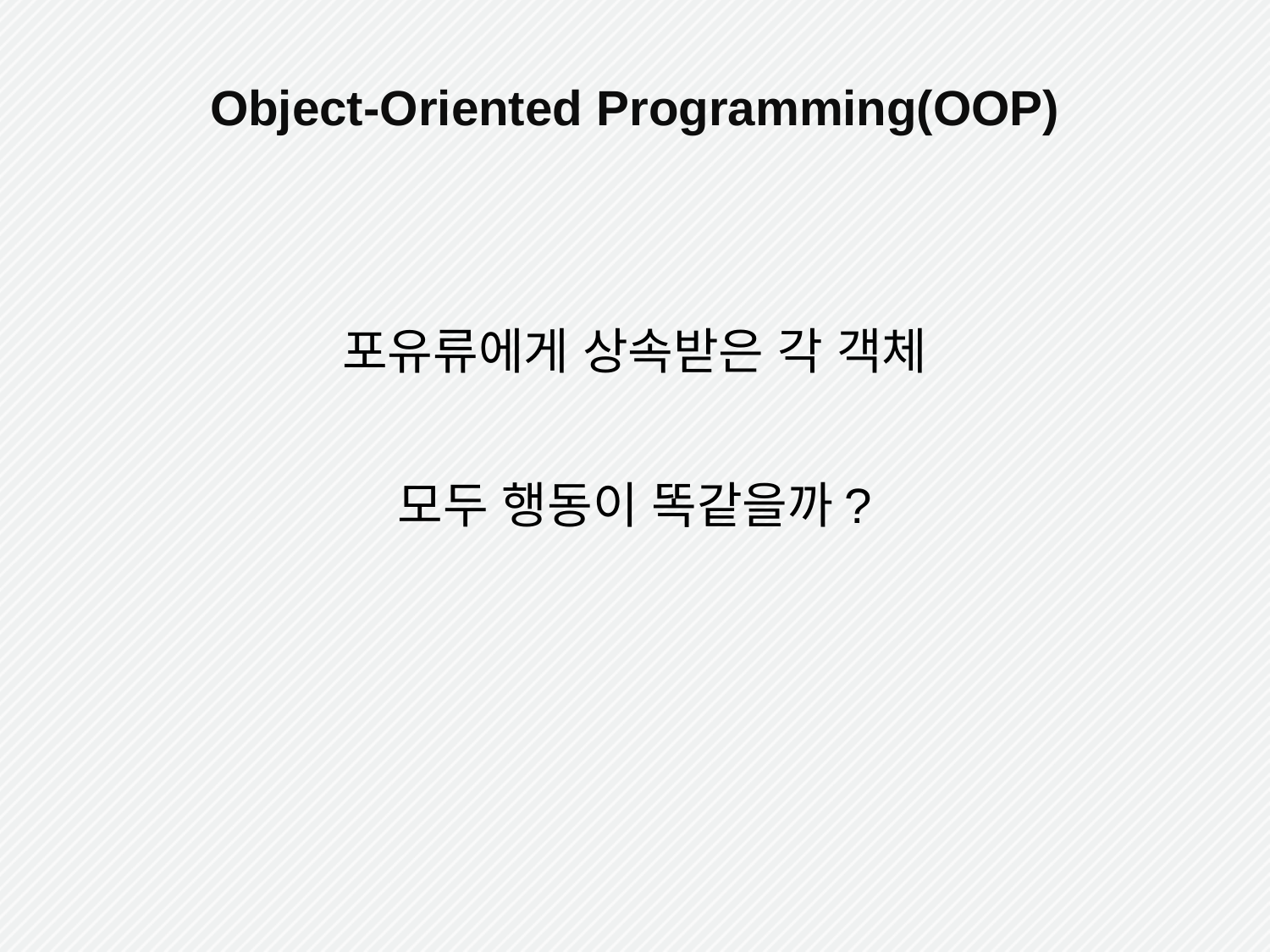

Object-Oriented Programming(OOP)
포유류에게 상속받은 각 객체

모두 행동이 똑같을까?